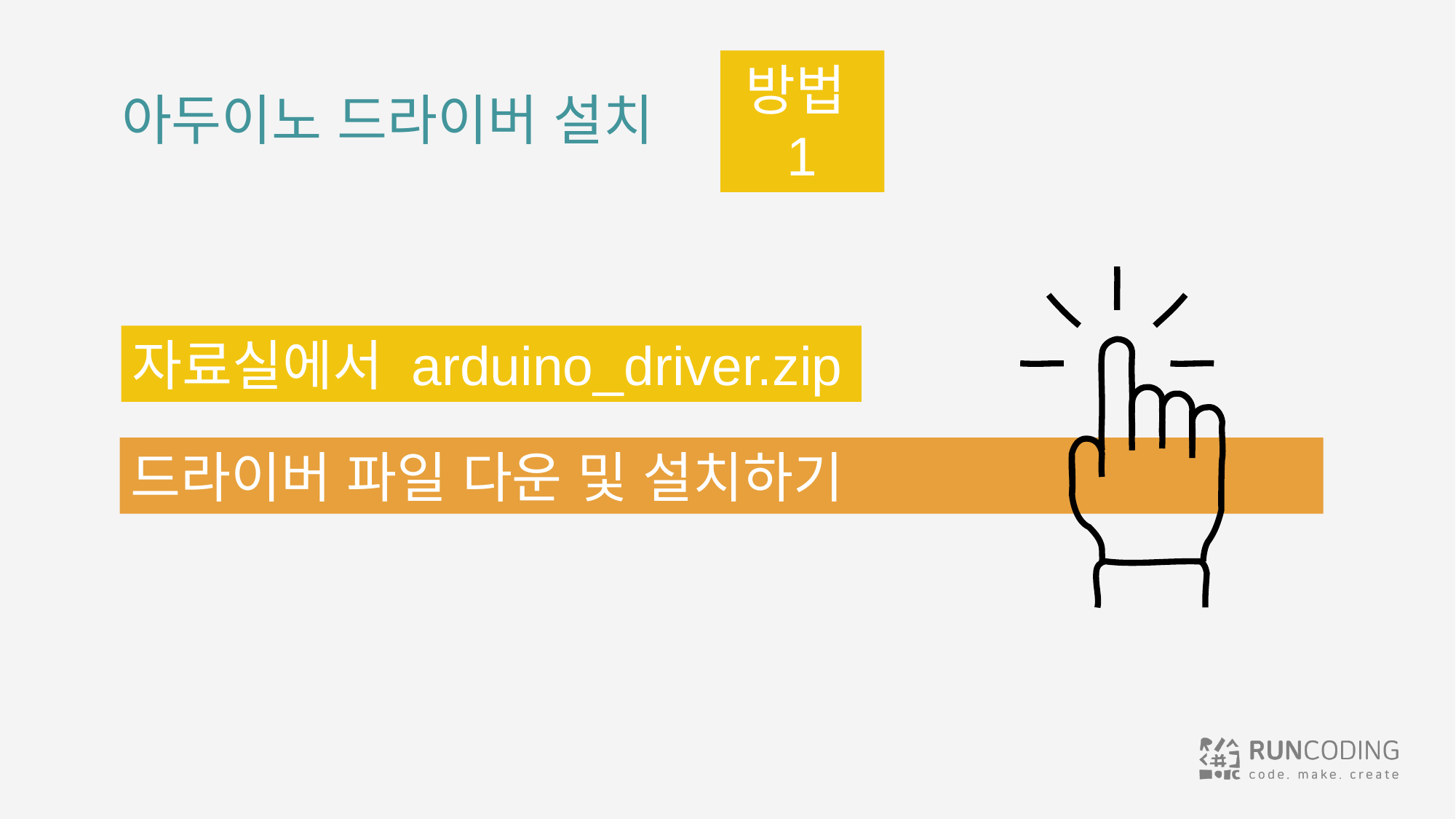

# 아두이노 드라이버 설치
방법1

자료실에서 arduino_driver.zip
드라이버 파일 다운 및 설치하기